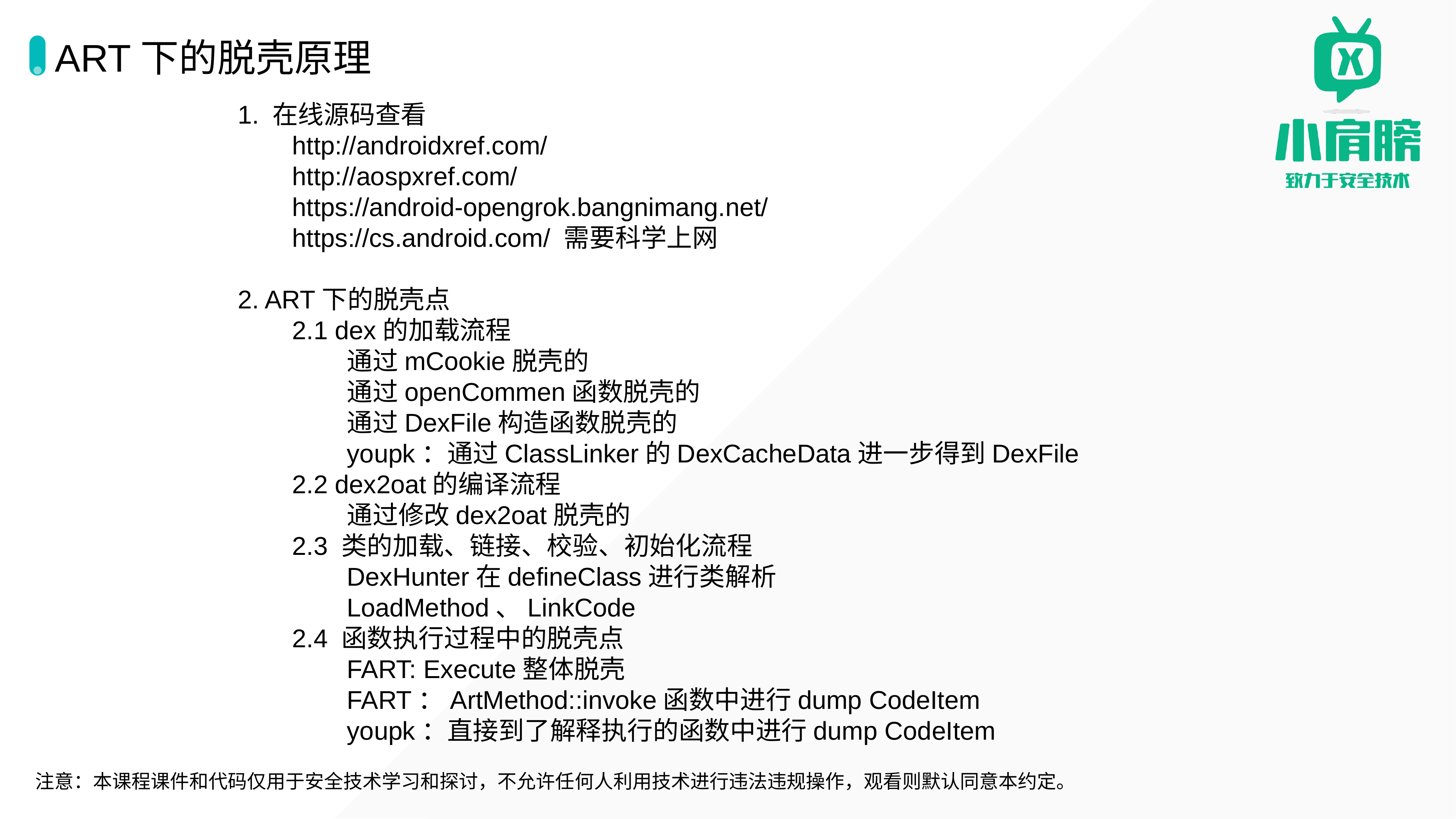

# ART下的脱壳原理
1. 在线源码查看
http://androidxref.com/
http://aospxref.com/
https://android-opengrok.bangnimang.net/
https://cs.android.com/ 需要科学上网

2. ART下的脱壳点
2.1 dex的加载流程
通过mCookie脱壳的
通过openCommen函数脱壳的
通过DexFile构造函数脱壳的
youpk：通过ClassLinker的DexCacheData进一步得到DexFile
2.2 dex2oat的编译流程
通过修改dex2oat脱壳的
2.3 类的加载、链接、校验、初始化流程
DexHunter在defineClass进行类解析
LoadMethod、LinkCode
2.4 函数执行过程中的脱壳点
FART: Execute整体脱壳
FART：ArtMethod::invoke函数中进行dump CodeItem
youpk：直接到了解释执行的函数中进行dump CodeItem